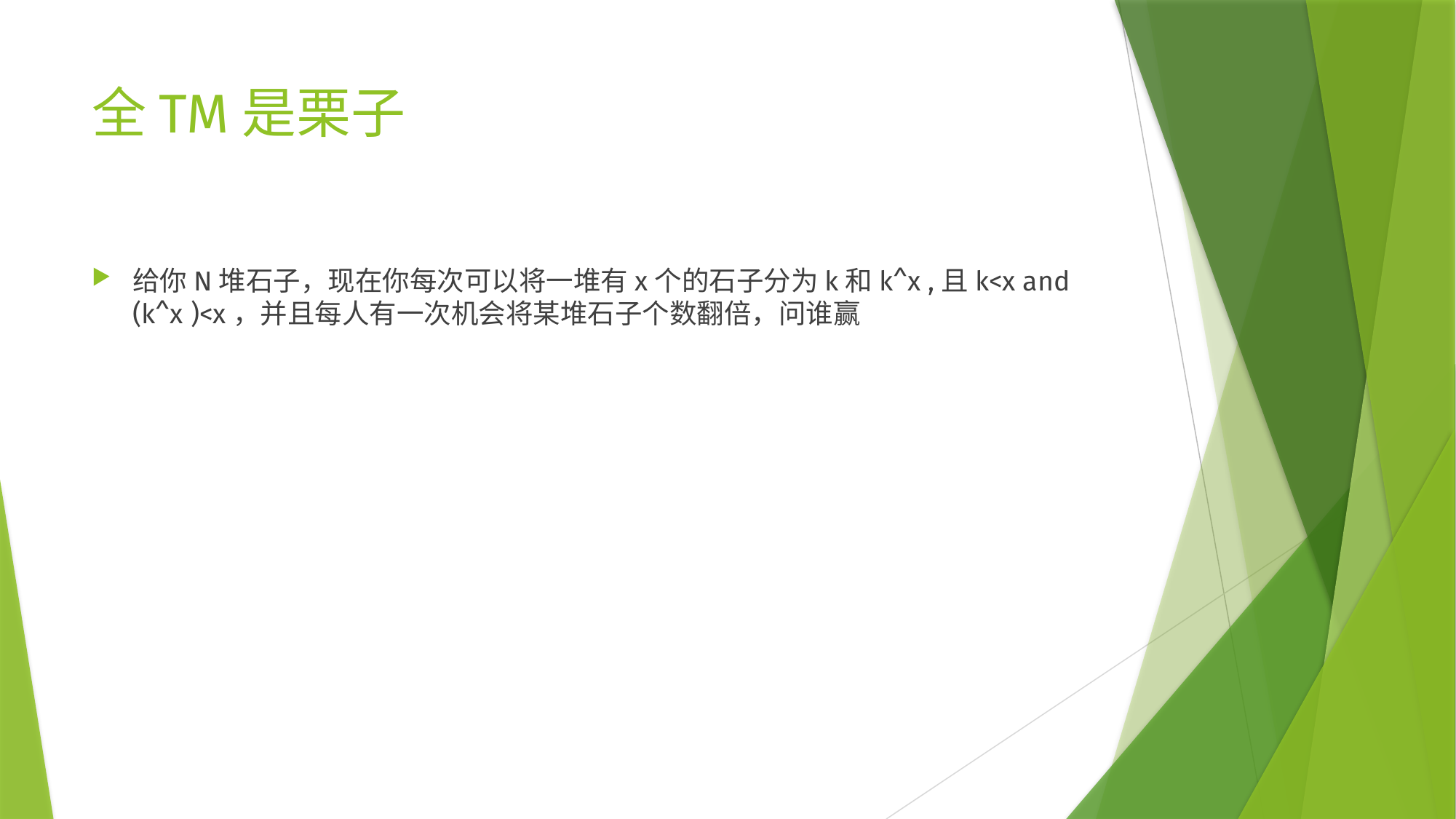

# 全TM是栗子
给你N堆石子，现在你每次可以将一堆有x个的石子分为k和k^x ,且k<x and (k^x )<x，并且每人有一次机会将某堆石子个数翻倍，问谁赢